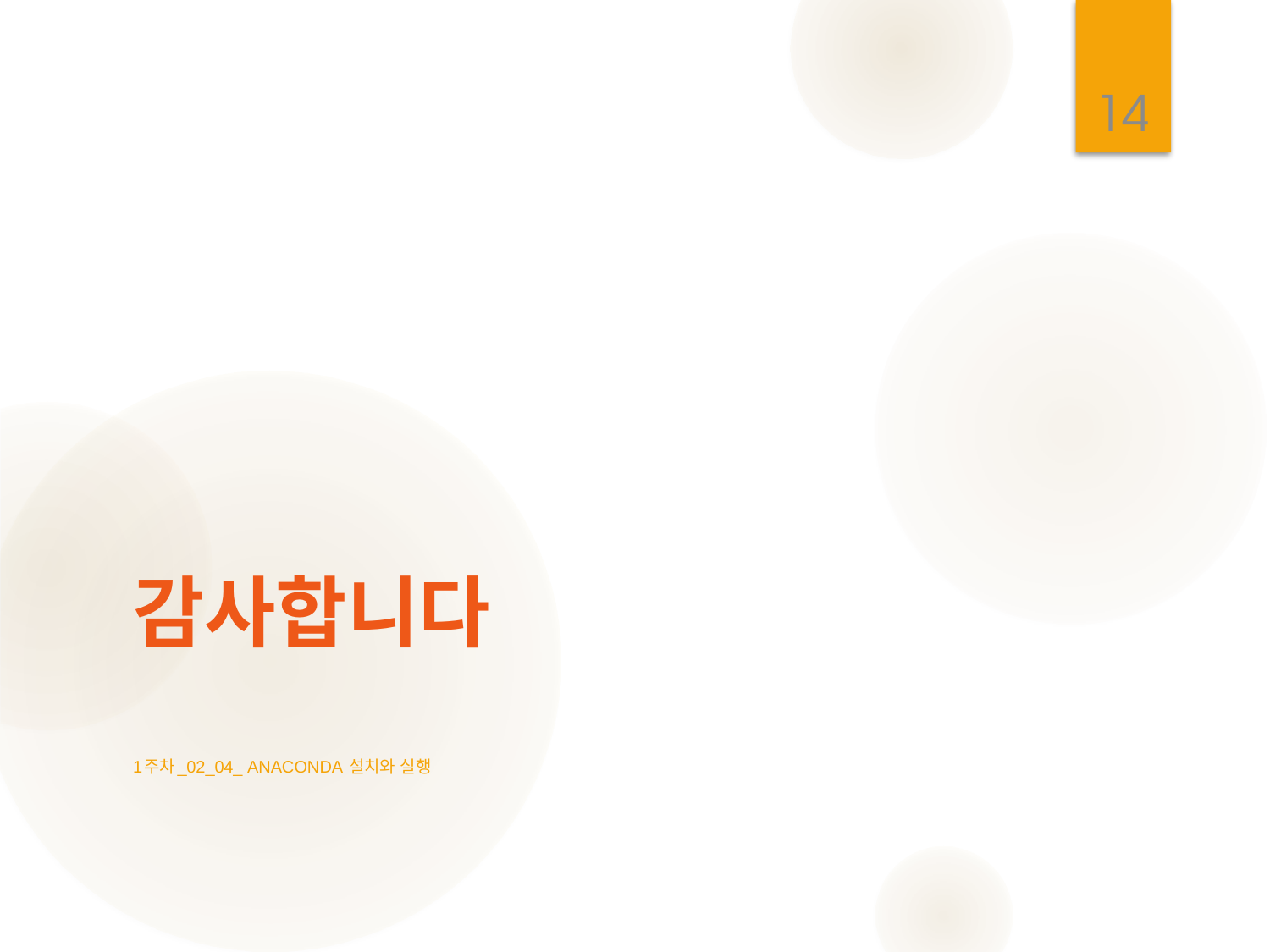

14
# 감사합니다

1주차_02_04_ anaconda 설치와 실행